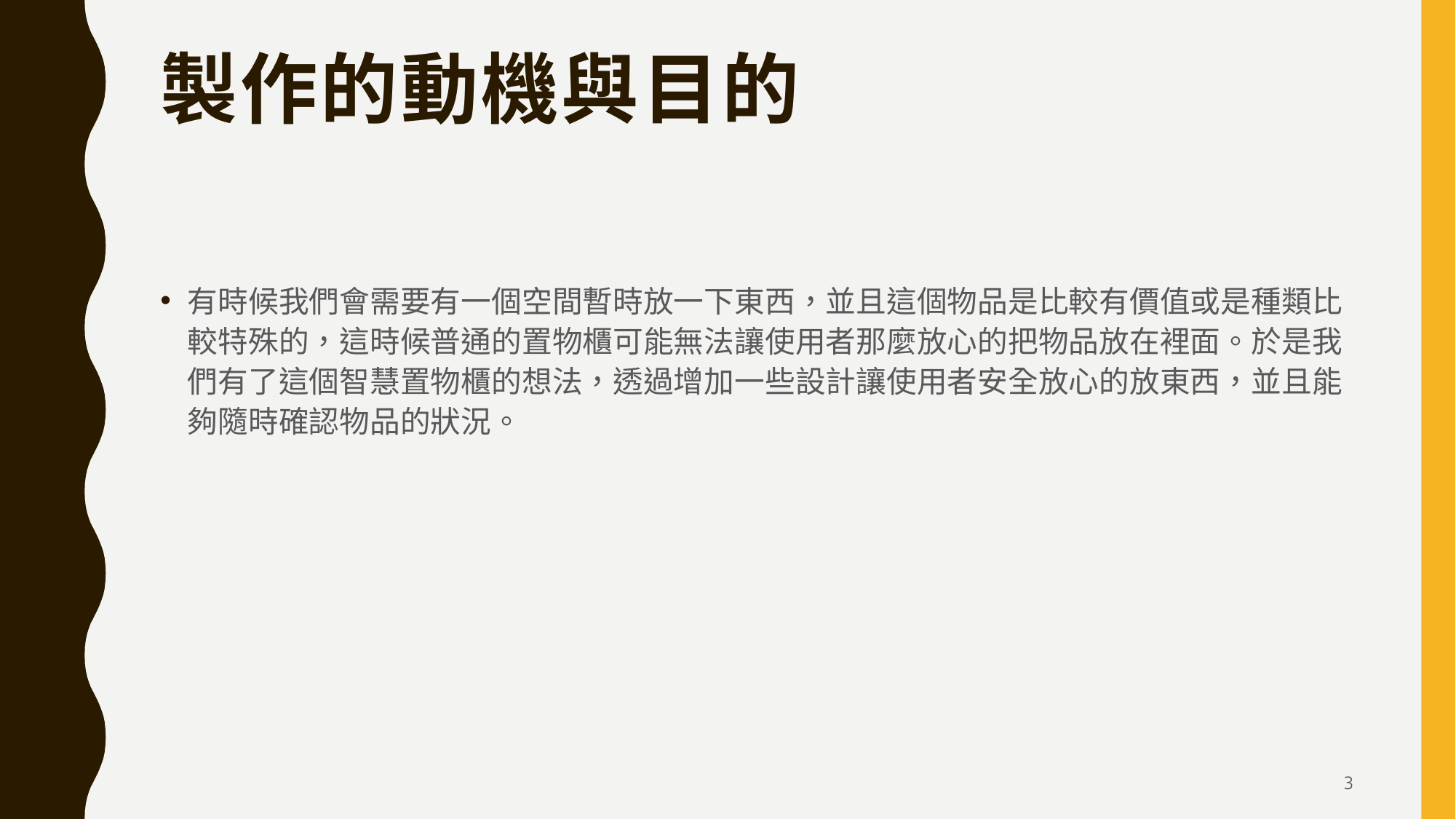

# 製作的動機與目的
有時候我們會需要有一個空間暫時放一下東西，並且這個物品是比較有價值或是種類比較特殊的，這時候普通的置物櫃可能無法讓使用者那麼放心的把物品放在裡面。於是我們有了這個智慧置物櫃的想法，透過增加一些設計讓使用者安全放心的放東西，並且能夠隨時確認物品的狀況。
3